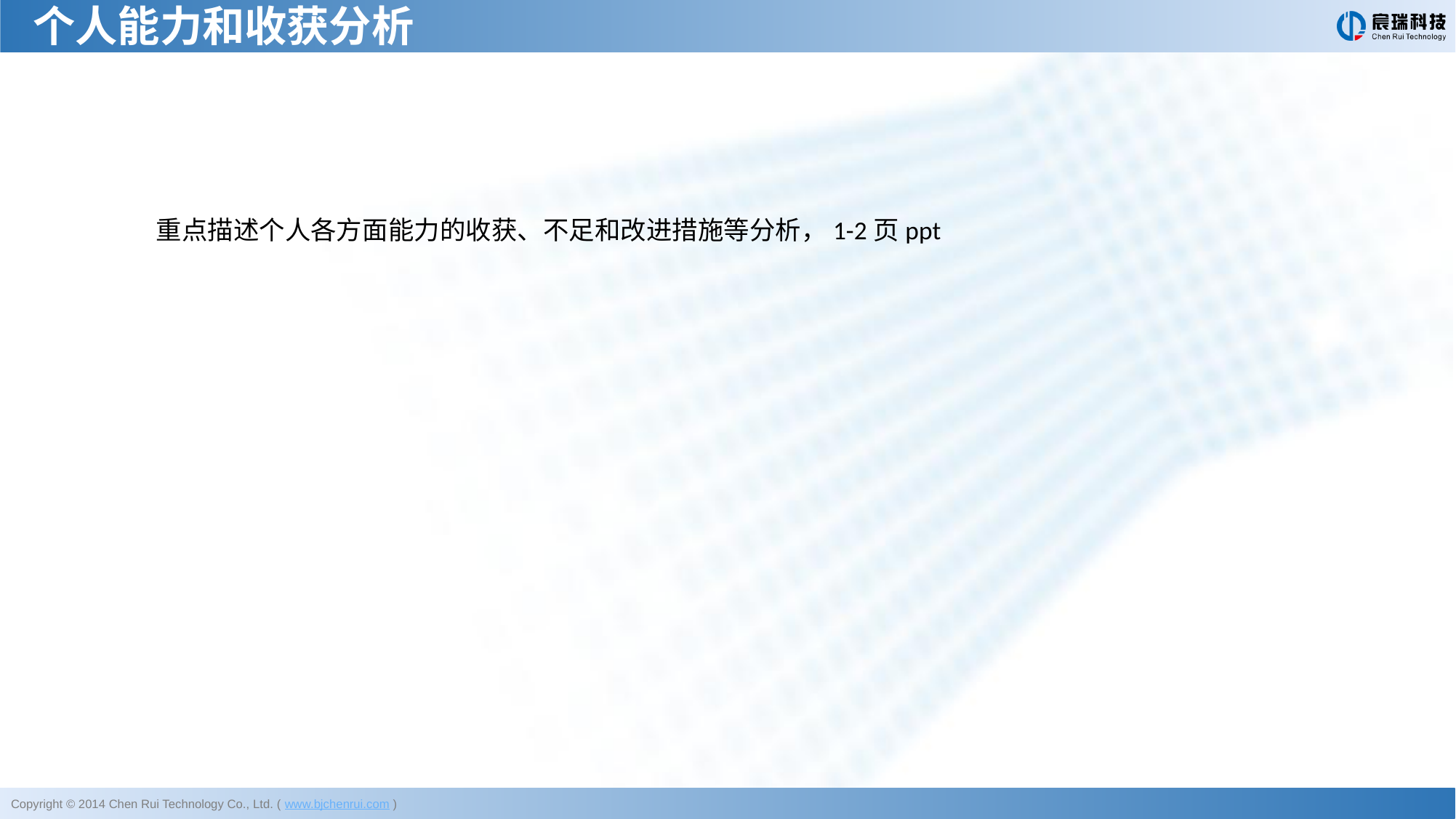

# 个人能力和收获分析
重点描述个人各方面能力的收获、不足和改进措施等分析，1-2页ppt
8